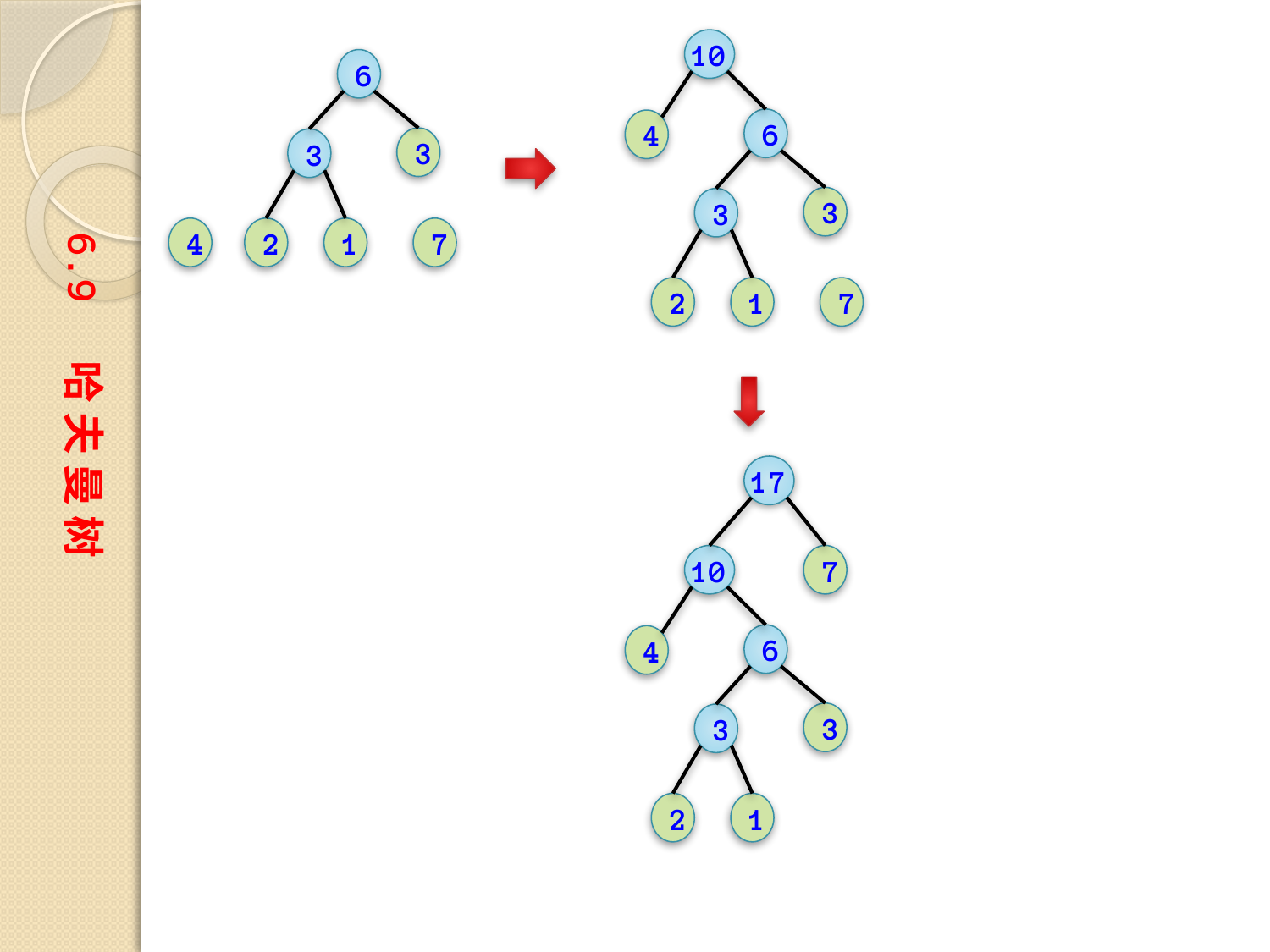

10
6
4
3
3
2
1
7
6
3
3
4
2
1
7

6.9  哈 夫 曼 树

17
10
7
6
4
3
3
2
1